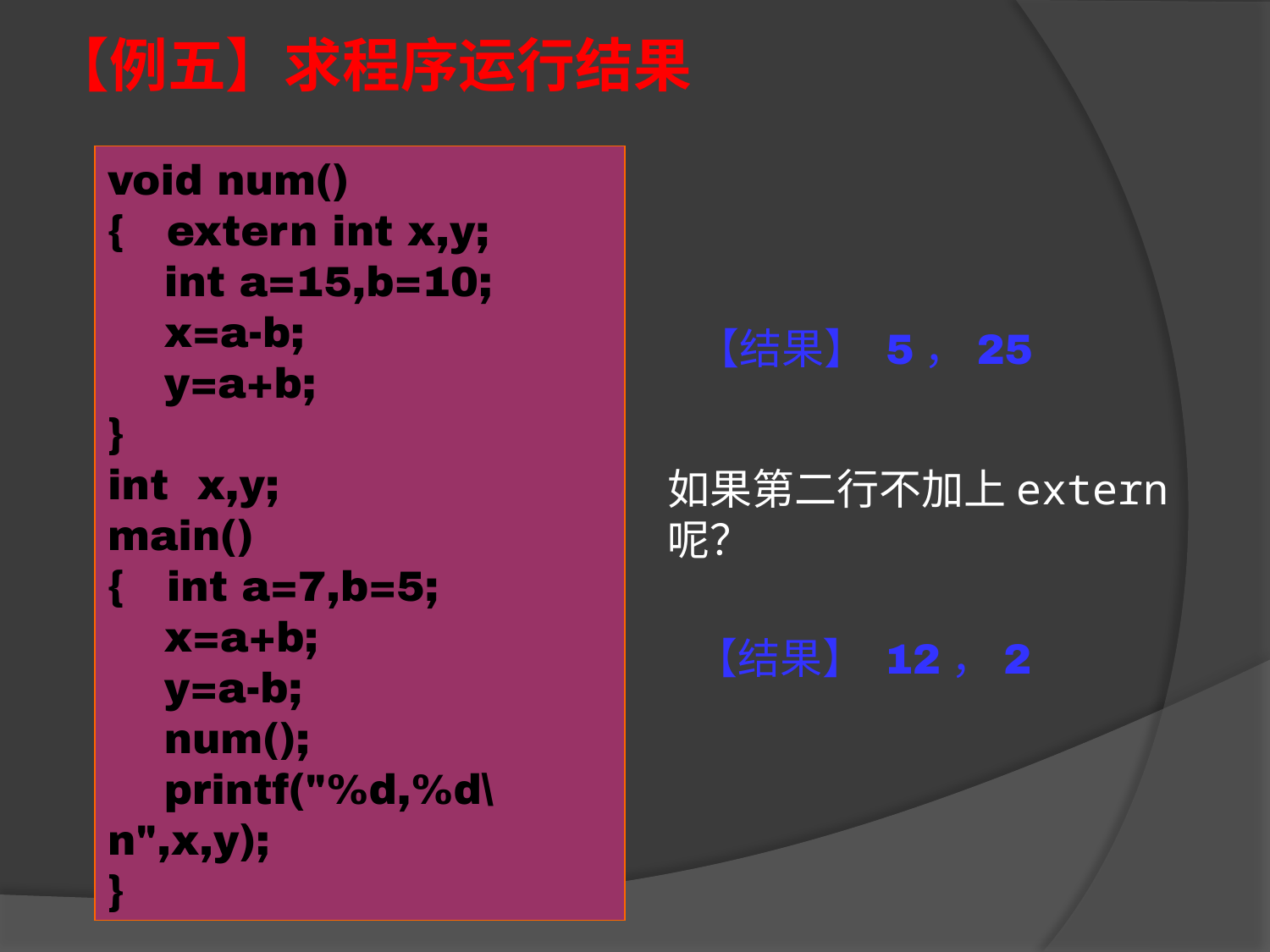

# 【例五】求程序运行结果
void num()
{   extern int x,y;
    int a=15,b=10;
    x=a-b;
    y=a+b;
}
int  x,y;
main()
{   int a=7,b=5;
    x=a+b;
    y=a-b;
    num();
    printf("%d,%d\n",x,y);
}
【结果】 5，25
如果第二行不加上extern呢？

【结果】 12，2